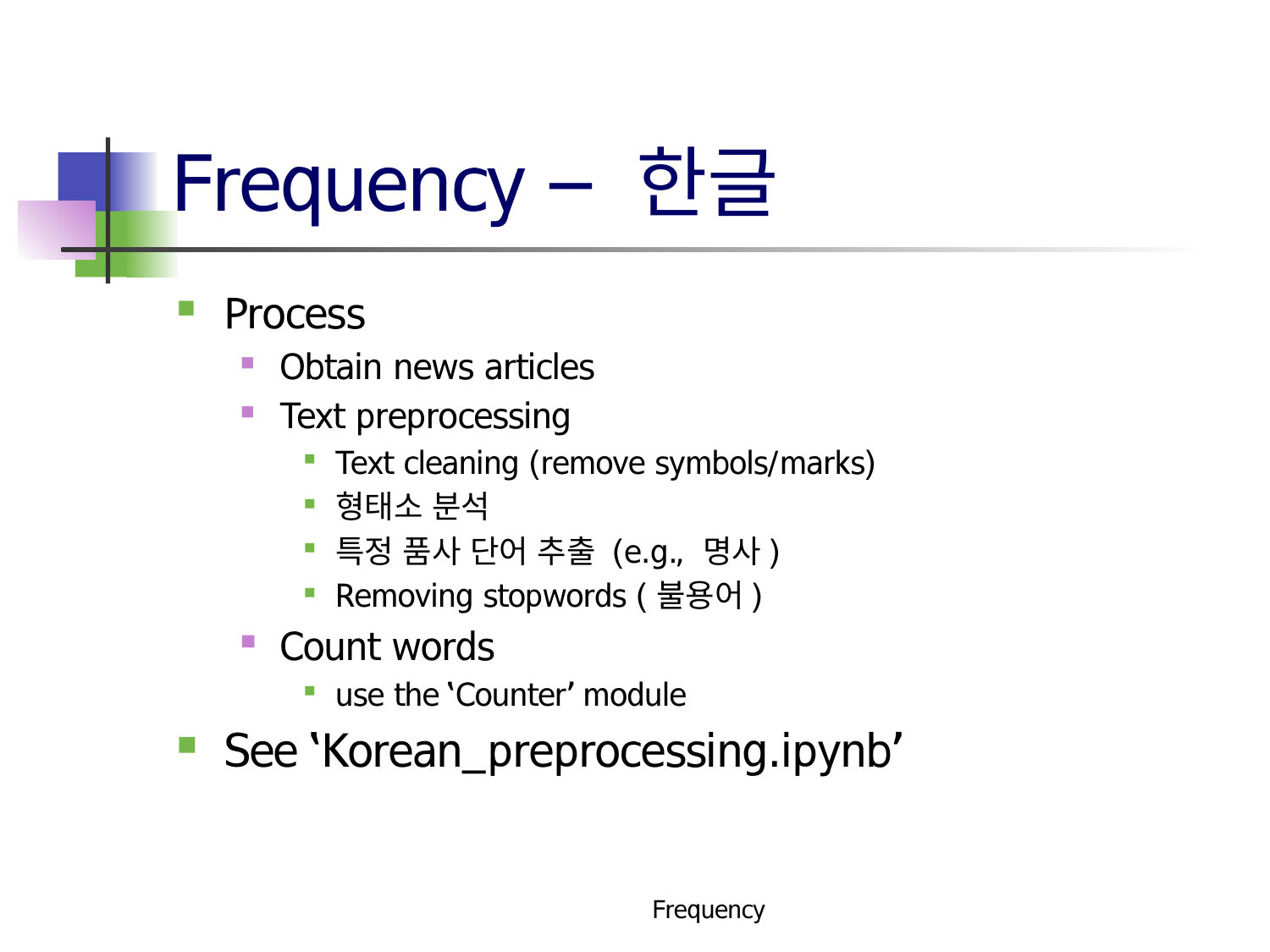

# Frequency – 한글
Process
Obtain news articles
Text preprocessing
Text cleaning (remove symbols/marks)
형태소 분석
특정 품사 단어 추출 (e.g., 명사)
Removing stopwords (불용어)
Count words
use the ‘Counter’ module
See ‘Korean_preprocessing.ipynb’

Frequency